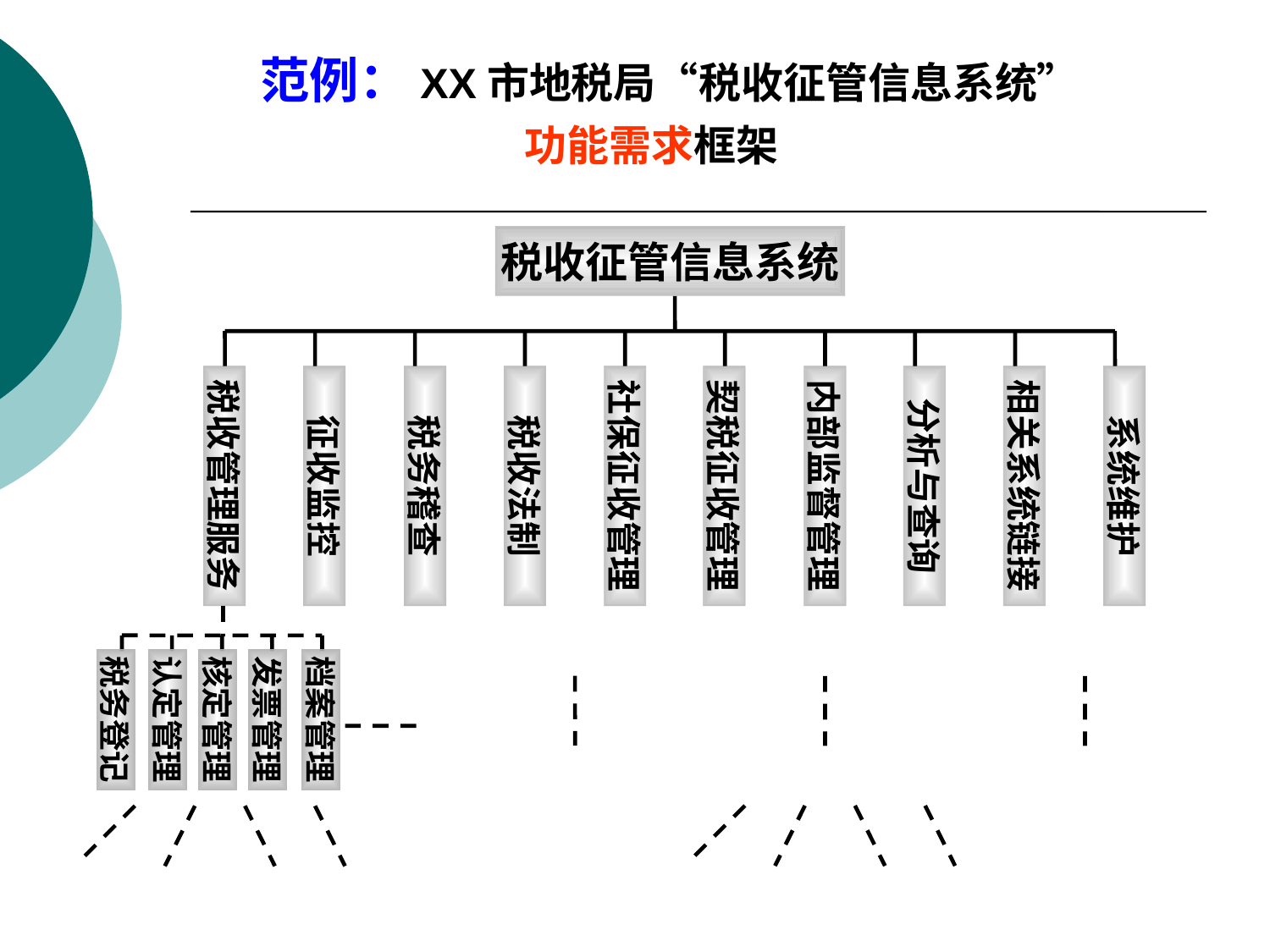

范例：XX市地税局“税收征管信息系统”
                           功能需求框架
税收征管信息系统

税收管理服务
征收监控
税务稽查
税收法制
社保征收管理
契税征收管理
内部监督管理
分析与查询
相关系统链接
系统维护

税务登记
认定管理
核定管理
发票管理
档案管理